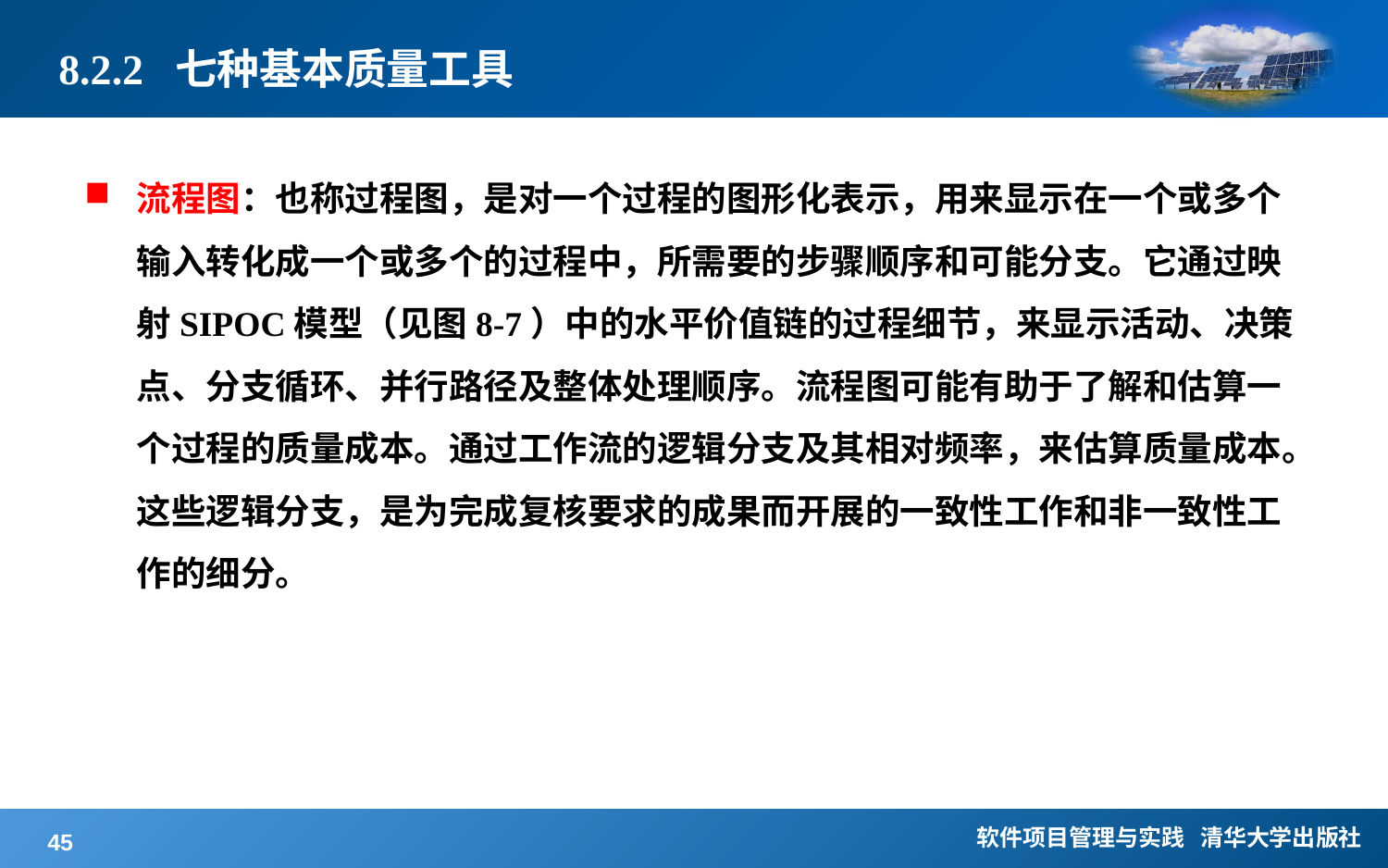

# 8.2.2  七种基本质量工具
流程图：也称过程图，是对一个过程的图形化表示，用来显示在一个或多个输入转化成一个或多个的过程中，所需要的步骤顺序和可能分支。它通过映射SIPOC模型（见图8-7）中的水平价值链的过程细节，来显示活动、决策点、分支循环、并行路径及整体处理顺序。流程图可能有助于了解和估算一个过程的质量成本。通过工作流的逻辑分支及其相对频率，来估算质量成本。这些逻辑分支，是为完成复核要求的成果而开展的一致性工作和非一致性工作的细分。